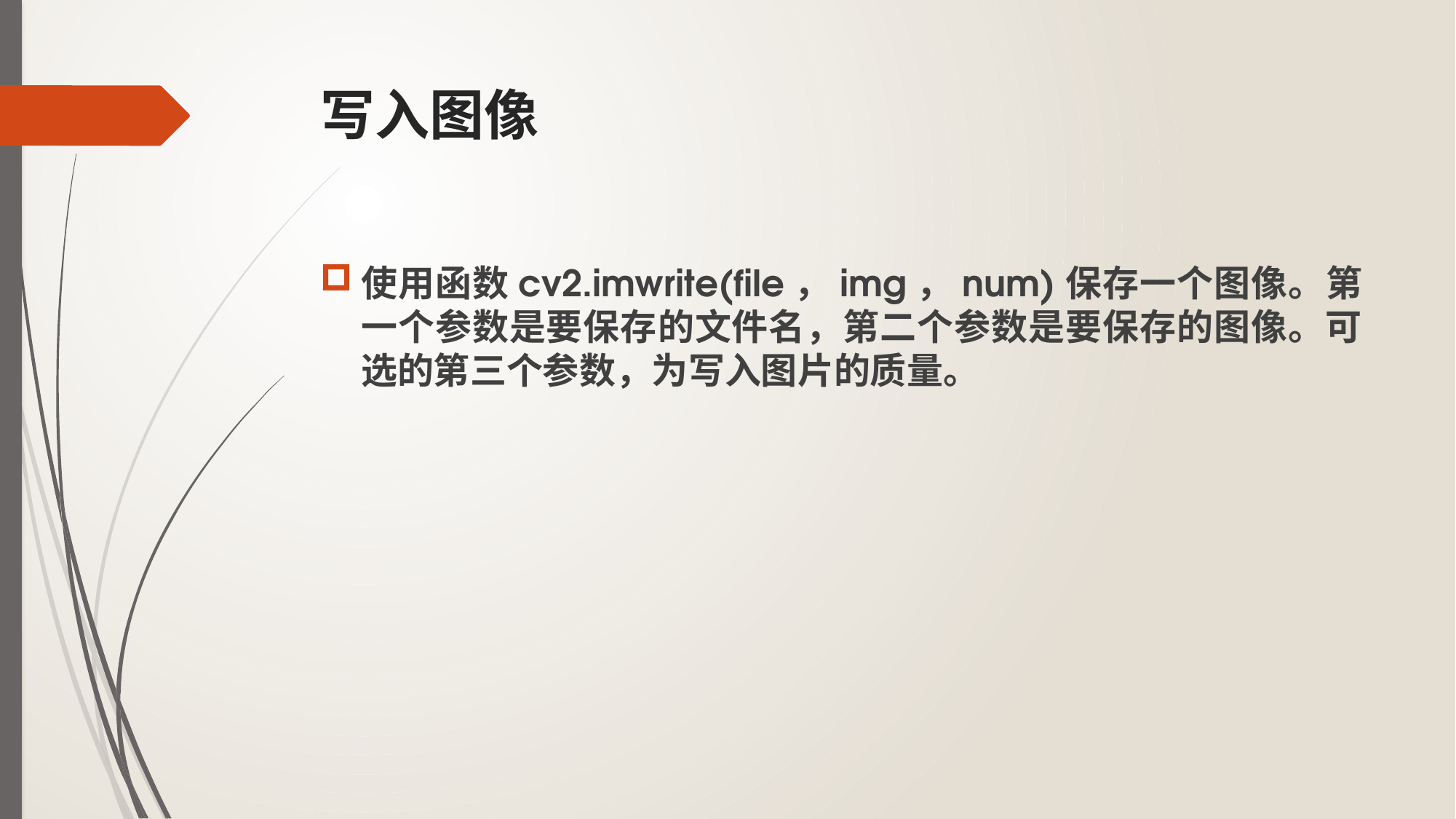

# 写入图像
使用函数cv2.imwrite(file，img，num)保存一个图像。第一个参数是要保存的文件名，第二个参数是要保存的图像。可选的第三个参数，为写入图片的质量。